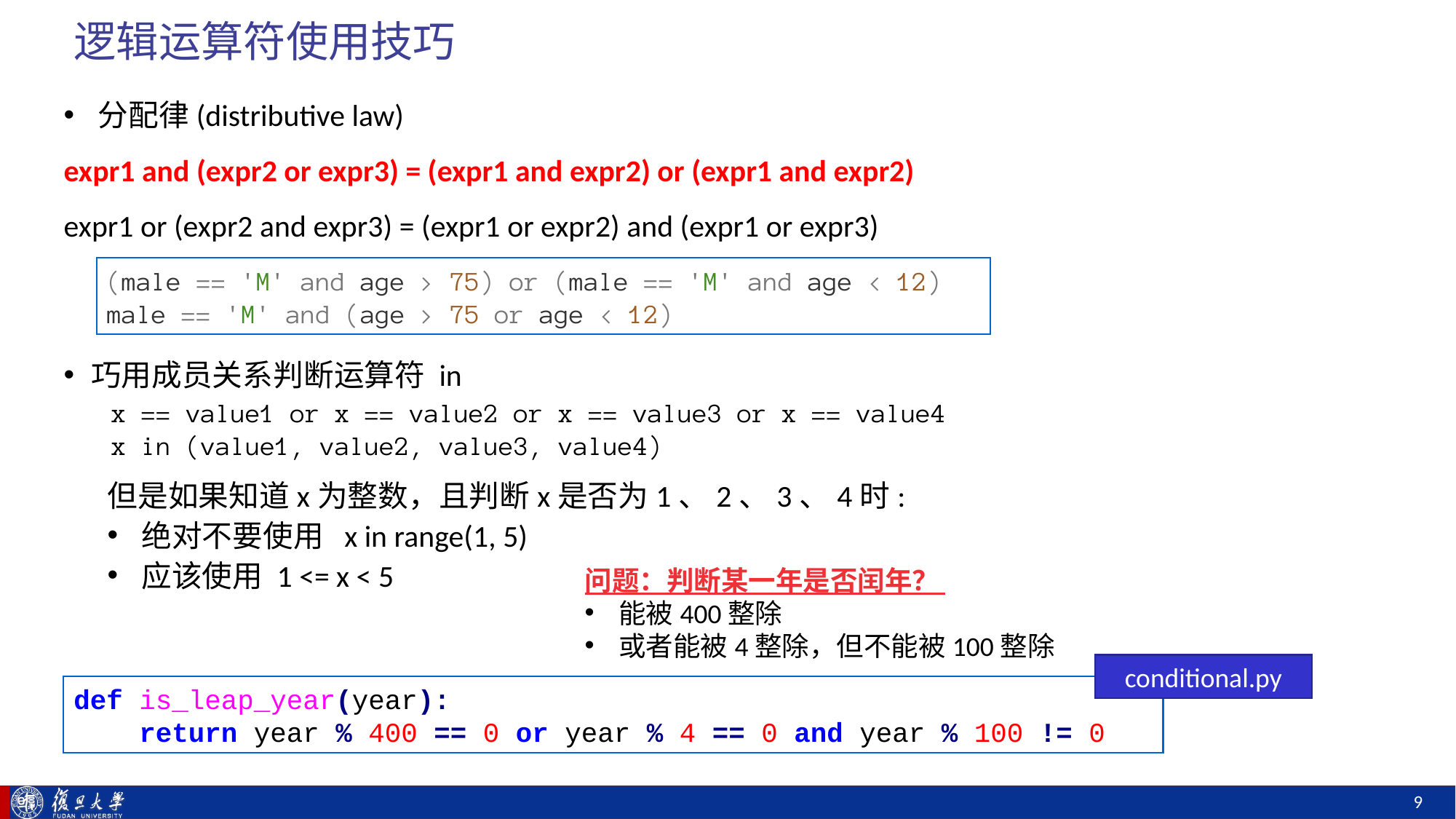

# 逻辑运算符使用技巧
分配律(distributive law)
expr1 and (expr2 or expr3) = (expr1 and expr2) or (expr1 and expr2)
expr1 or (expr2 and expr3) = (expr1 or expr2) and (expr1 or expr3)

(male == 'M' and age > 75) or (male == 'M' and age < 12)
male == 'M' and (age > 75 or age < 12)
巧用成员关系判断运算符 in

x == value1 or x == value2 or x == value3 or x == value4
x in (value1, value2, value3, value4)
但是如果知道x为整数，且判断x是否为1、2、3、4时:
绝对不要使用  x in range(1, 5)
应该使用 1 <= x < 5
问题：判断某一年是否闰年？
能被400整除
或者能被4整除，但不能被100整除
conditional.py
def is_leap_year(year):
    return year % 400 == 0 or year % 4 == 0 and year % 100 != 0